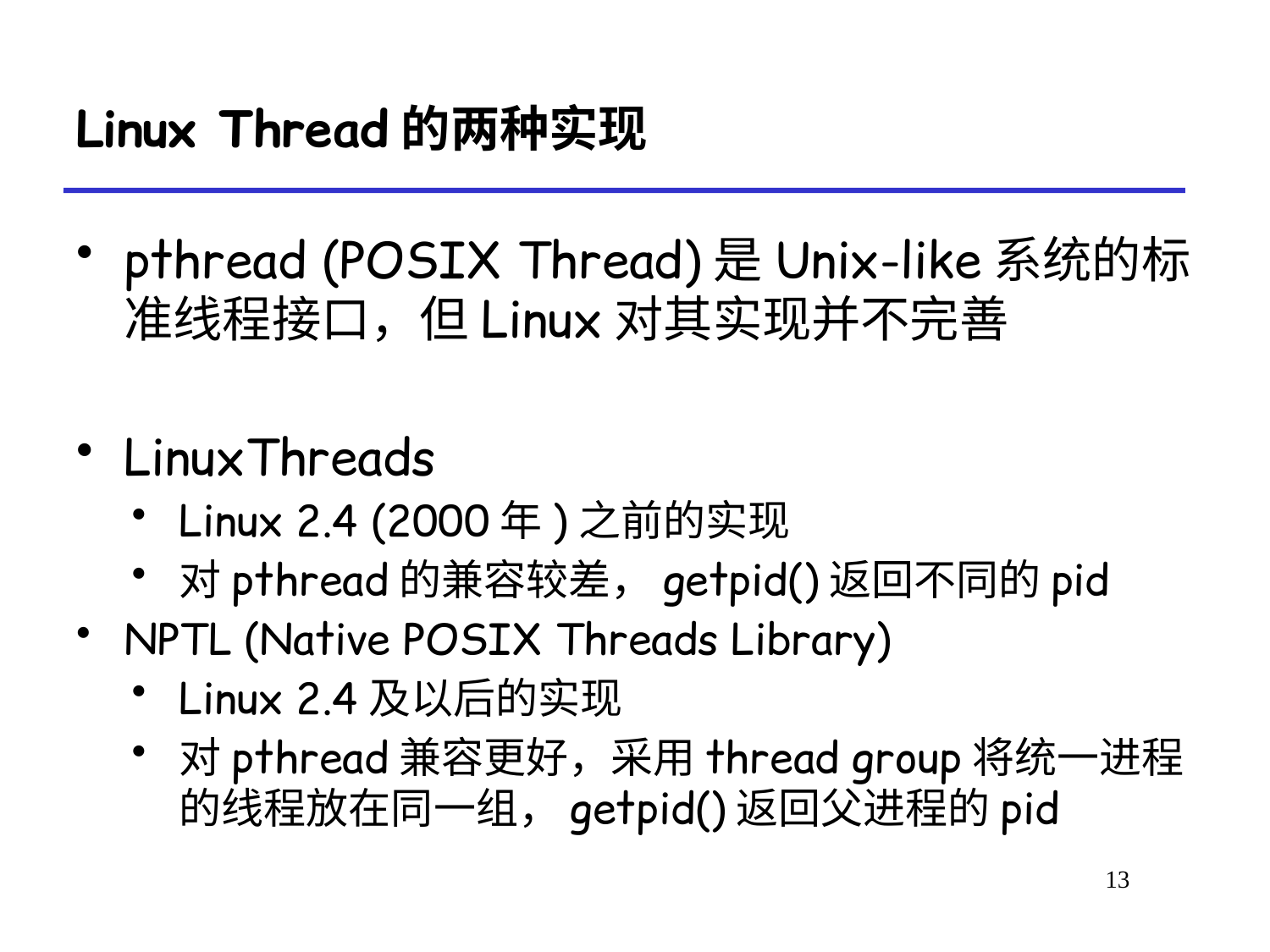

# Linux Thread的两种实现
pthread (POSIX Thread)是Unix-like系统的标准线程接口，但Linux对其实现并不完善

LinuxThreads
Linux 2.4 (2000年)之前的实现
对pthread的兼容较差，getpid()返回不同的pid
NPTL (Native POSIX Threads Library)
Linux 2.4及以后的实现
对pthread兼容更好，采用thread group将统一进程的线程放在同一组，getpid()返回父进程的pid
13